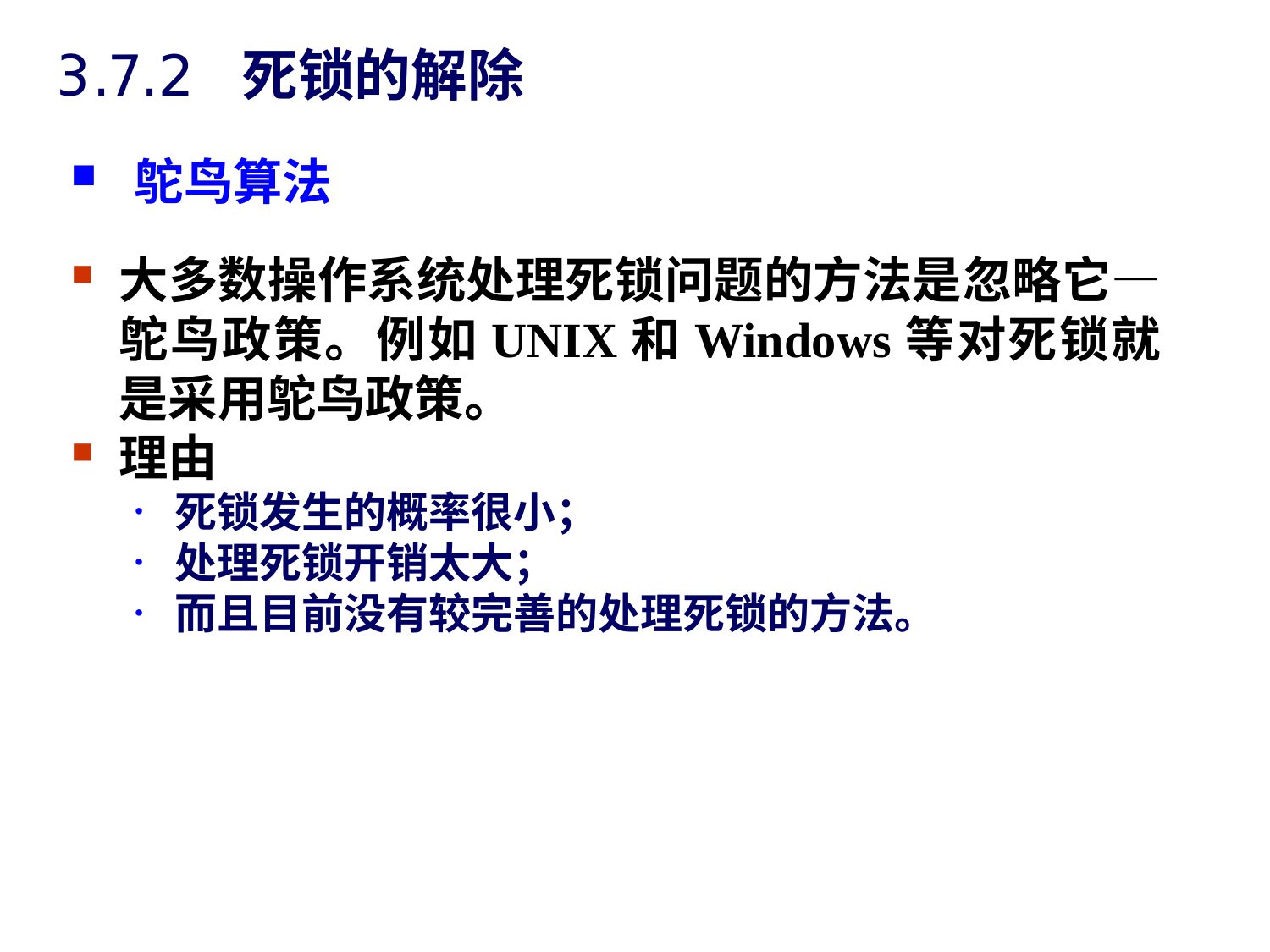

# 3.7.2  死锁的解除

大多数操作系统处理死锁问题的方法是忽略它—鸵鸟政策。例如UNIX和Windows等对死锁就是采用鸵鸟政策。
理由
死锁发生的概率很小；
处理死锁开销太大；
而且目前没有较完善的处理死锁的方法。
鸵鸟算法
125